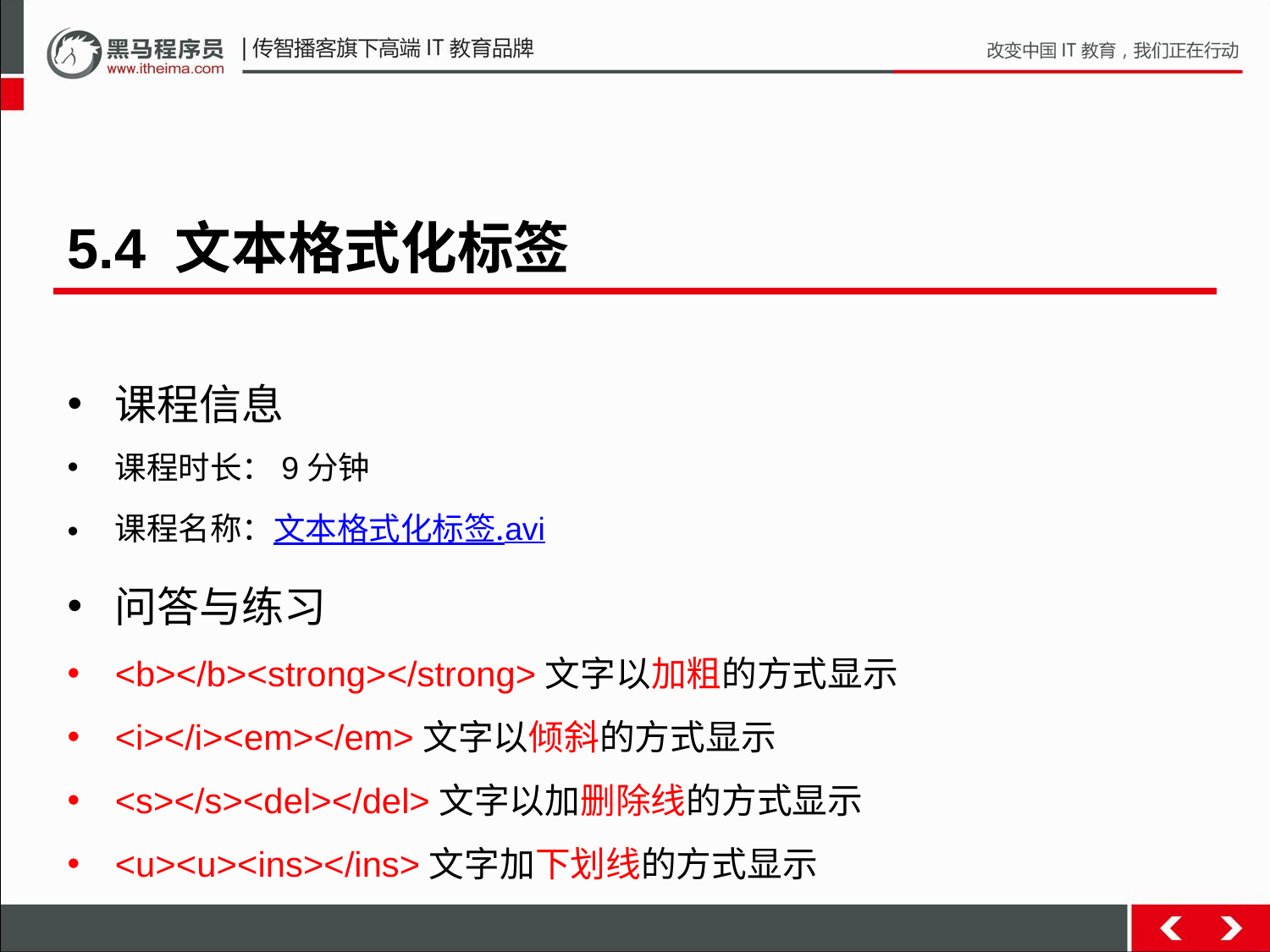

5.4 文本格式化标签
课程信息
课程时长：9分钟
课程名称：文本格式化标签.avi
问答与练习
<b></b><strong></strong>文字以加粗的方式显示
<i></i><em></em>文字以倾斜的方式显示
<s></s><del></del>文字以加删除线的方式显示
<u><u><ins></ins>文字加下划线的方式显示